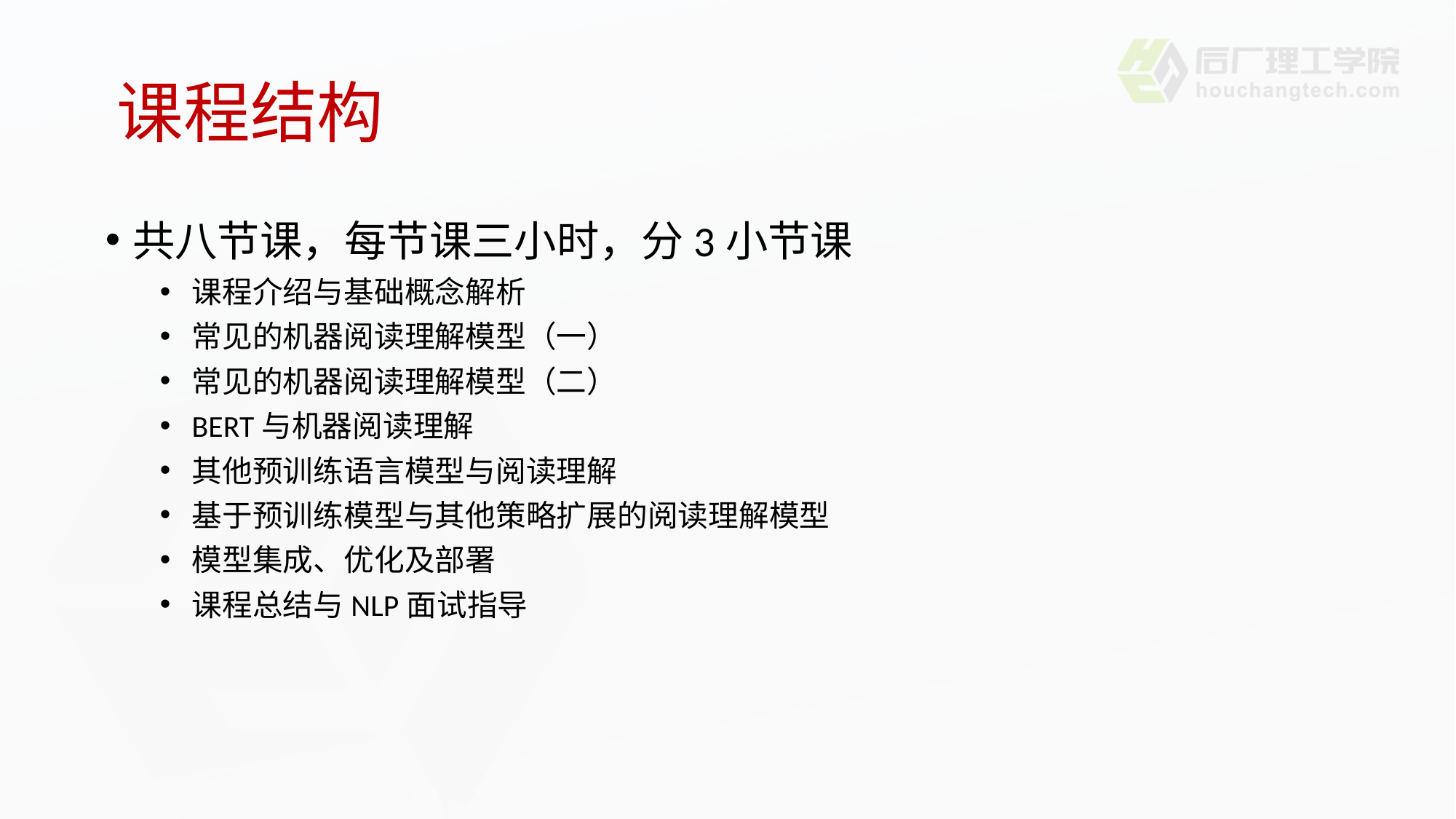

# 课程结构
共八节课，每节课三小时，分3小节课
课程介绍与基础概念解析
常见的机器阅读理解模型（一）
常见的机器阅读理解模型（二）
BERT与机器阅读理解
其他预训练语言模型与阅读理解
基于预训练模型与其他策略扩展的阅读理解模型
模型集成、优化及部署
课程总结与NLP面试指导